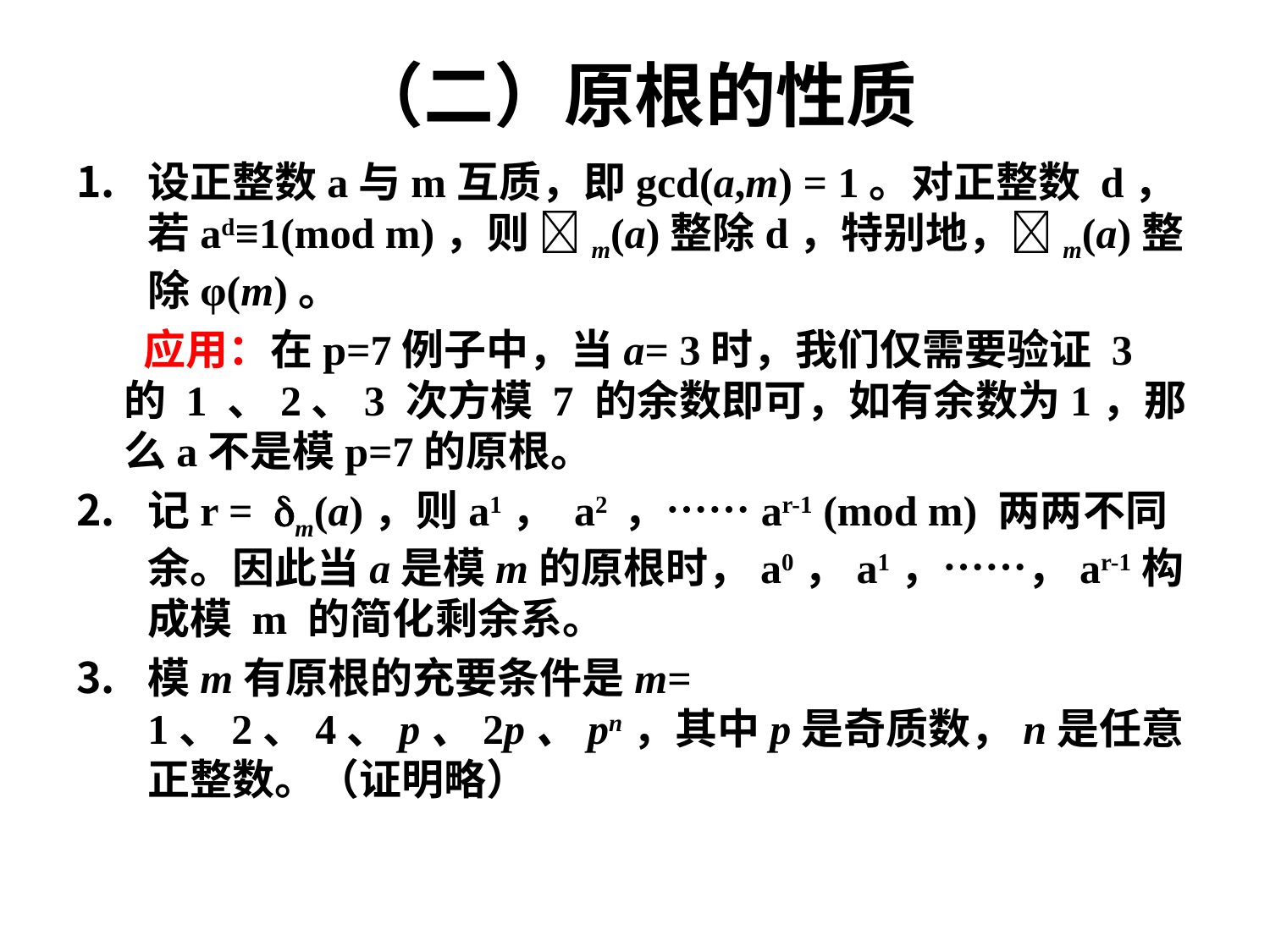

# （二）原根的性质
设正整数a与m互质，即gcd(a,m) = 1。对正整数 d，若ad≡1(mod m)，则 δm(a)整除d，特别地，δm(a)整除φ(m)。
      应用：在p=7例子中，当a= 3时，我们仅需要验证 3 的 1 、2、3 次方模 7 的余数即可，如有余数为1，那么a不是模p=7的原根。
记r =  δm(a)，则a1， a2 ，……ar-1 (mod m) 两两不同余。因此当a是模m的原根时，a0，a1，……，ar-1构成模 m 的简化剩余系。
模m有原根的充要条件是m= 1、2、4、p、2p、pn，其中p是奇质数，n是任意正整数。（证明略）